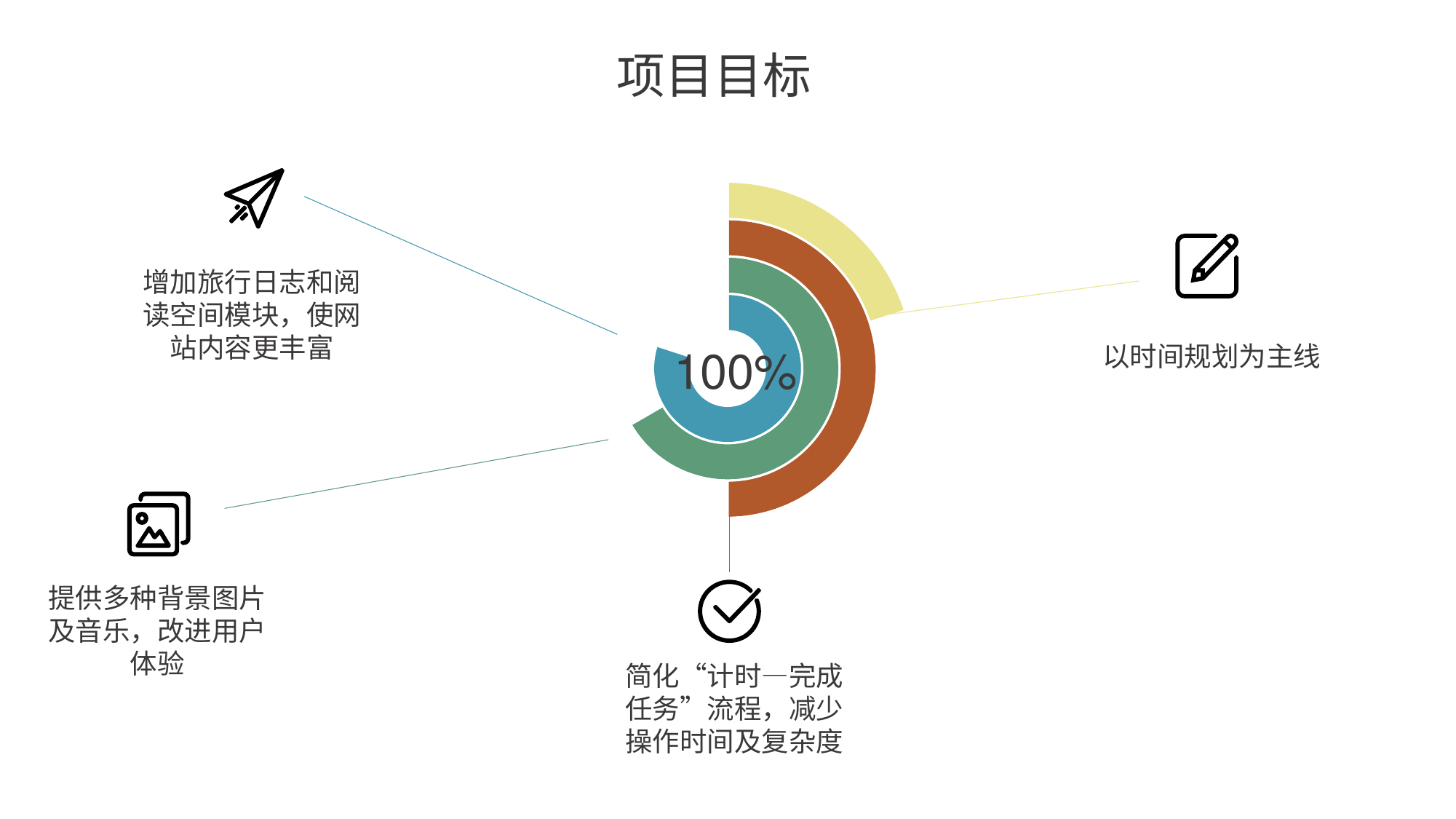

项目目标

### Chart

| Category | 销售额 | 列1 | 列2 | 列3 |
|---|---|---|---|---|
| 第一季度 | 20.0 | 14.0 | 6.0 | 1.0 |
| 第二季度 | 5.0 | 7.0 | 6.0 | 4.0 |
| 第三季度 | None | None | None | None |
| 第四季度 | None | None | None | None |
增加旅行日志和阅读空间模块，使网站内容更丰富
以时间规划为主线
 100%

提供多种背景图片及音乐，改进用户体验

简化“计时—完成任务”流程，减少操作时间及复杂度